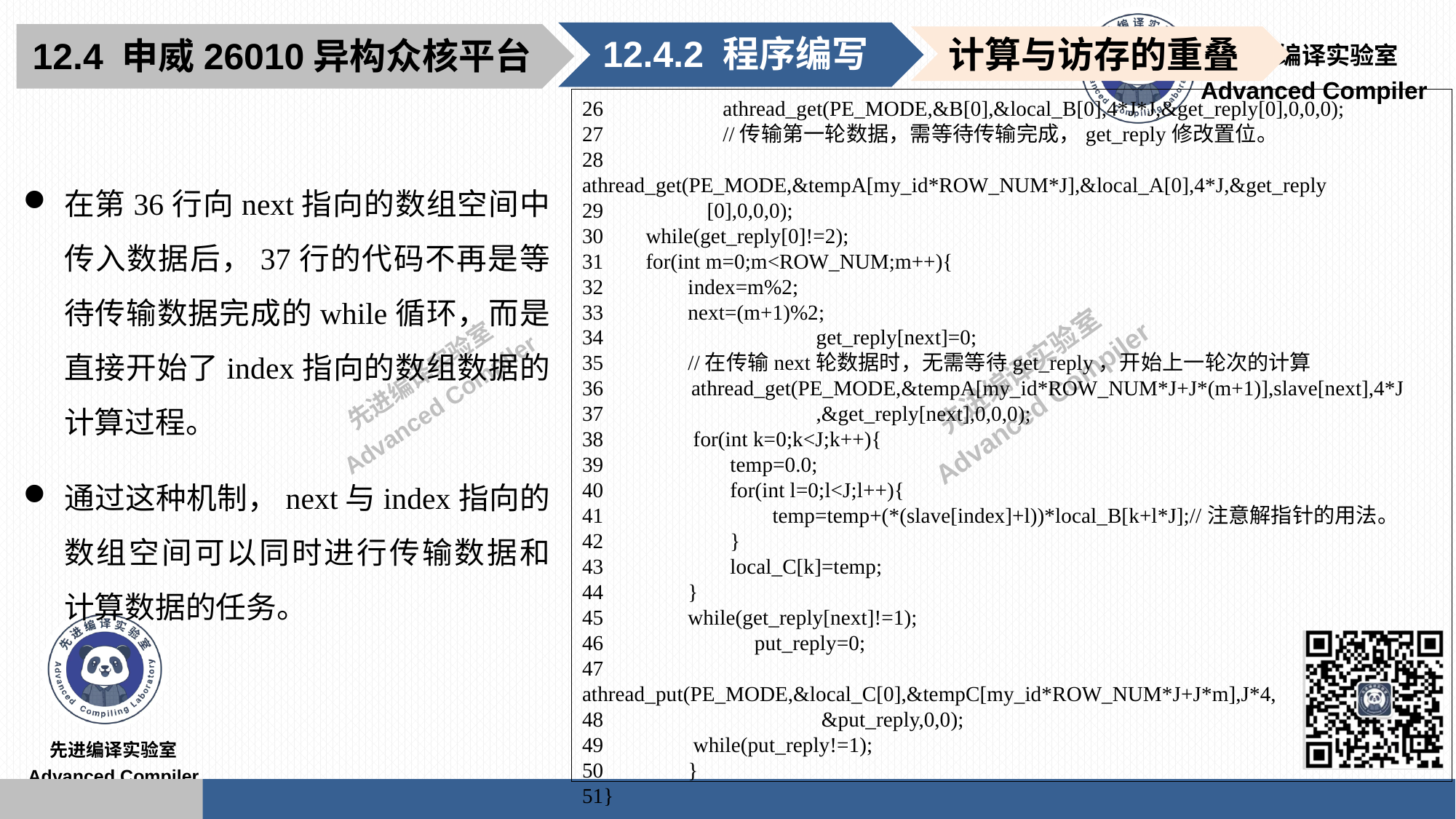

12.4.2 程序编写

12.4 申威26010异构众核平台
计算与访存的重叠
26	      athread_get(PE_MODE,&B[0],&local_B[0],4*J*J,&get_reply[0],0,0,0);
27	      //传输第一轮数据，需等待传输完成，get_reply修改置位。
28	 athread_get(PE_MODE,&tempA[my_id*ROW_NUM*J],&local_A[0],4*J,&get_reply
29	   [0],0,0,0);
30        while(get_reply[0]!=2);
31        for(int m=0;m<ROW_NUM;m++){
32                index=m%2;
33                next=(m+1)%2;
34		   get_reply[next]=0;
35                //在传输next轮数据时，无需等待get_reply，开始上一轮次的计算
36	athread_get(PE_MODE,&tempA[my_id*ROW_NUM*J+J*(m+1)],slave[next],4*J
37		   ,&get_reply[next],0,0,0);
38                 for(int k=0;k<J;k++){
39                        temp=0.0;
40                        for(int l=0;l<J;l++){
41                                temp=temp+(*(slave[index]+l))*local_B[k+l*J];//注意解指针的用法。
42                        }
43                        local_C[k]=temp;
44                }
45                while(get_reply[next]!=1);
46	            put_reply=0;
47		    athread_put(PE_MODE,&local_C[0],&tempC[my_id*ROW_NUM*J+J*m],J*4,
48		    &put_reply,0,0);
49                 while(put_reply!=1);
50                }
51}
在第36行向next指向的数组空间中传入数据后，37行的代码不再是等待传输数据完成的while循环，而是直接开始了index指向的数组数据的计算过程。
通过这种机制，next与index指向的数组空间可以同时进行传输数据和计算数据的任务。